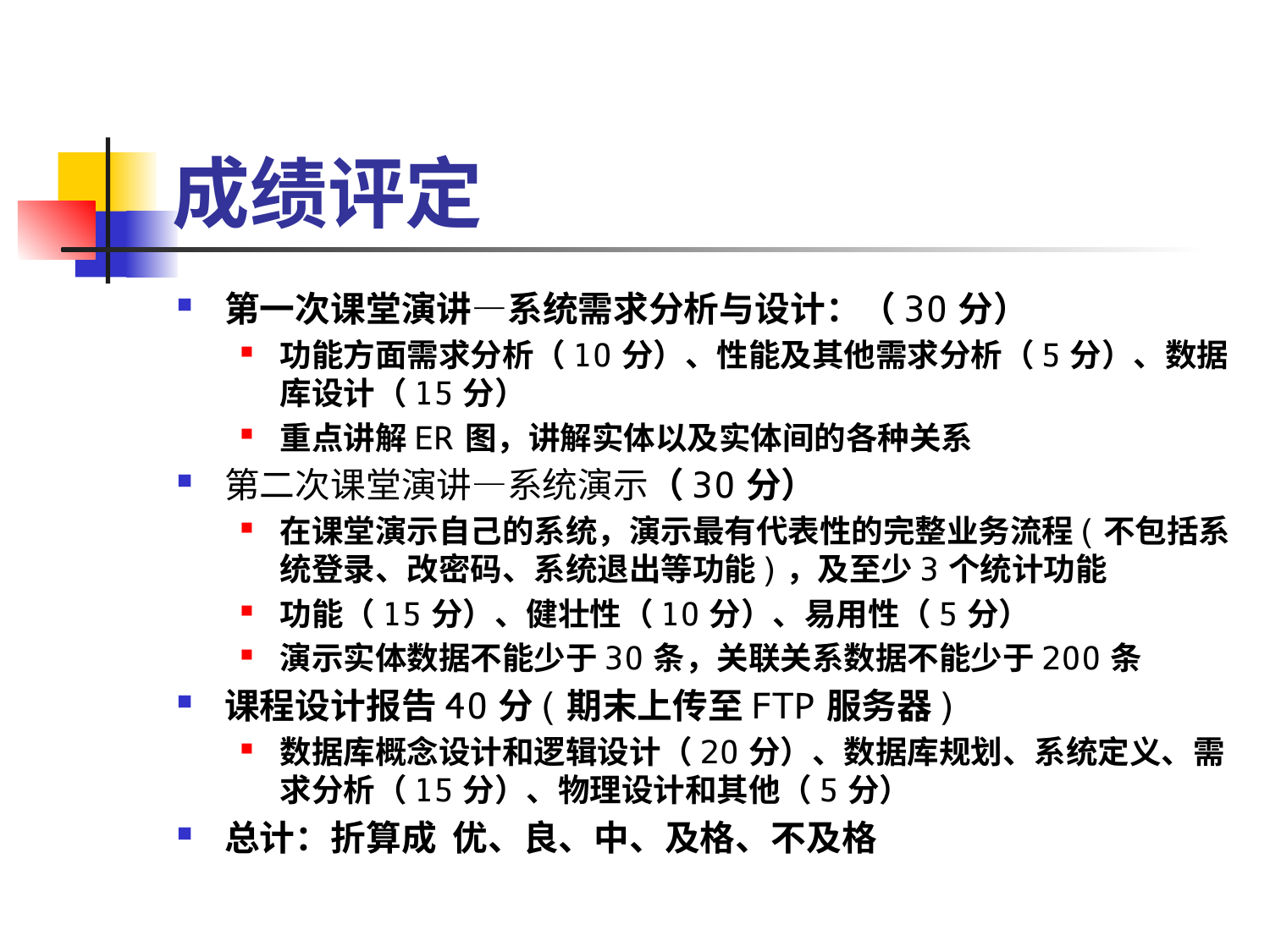

# 成绩评定
第一次课堂演讲—系统需求分析与设计：（30分）
功能方面需求分析（10分）、性能及其他需求分析（5分）、数据库设计（15分）
重点讲解ER图，讲解实体以及实体间的各种关系
第二次课堂演讲—系统演示（30分）
在课堂演示自己的系统，演示最有代表性的完整业务流程(不包括系统登录、改密码、系统退出等功能)，及至少3个统计功能
功能（15分）、健壮性（10分）、易用性（5分）
演示实体数据不能少于30条，关联关系数据不能少于200条
课程设计报告40分(期末上传至FTP服务器)
数据库概念设计和逻辑设计（20分）、数据库规划、系统定义、需求分析（15分）、物理设计和其他（5分）
总计：折算成  优、良、中、及格、不及格